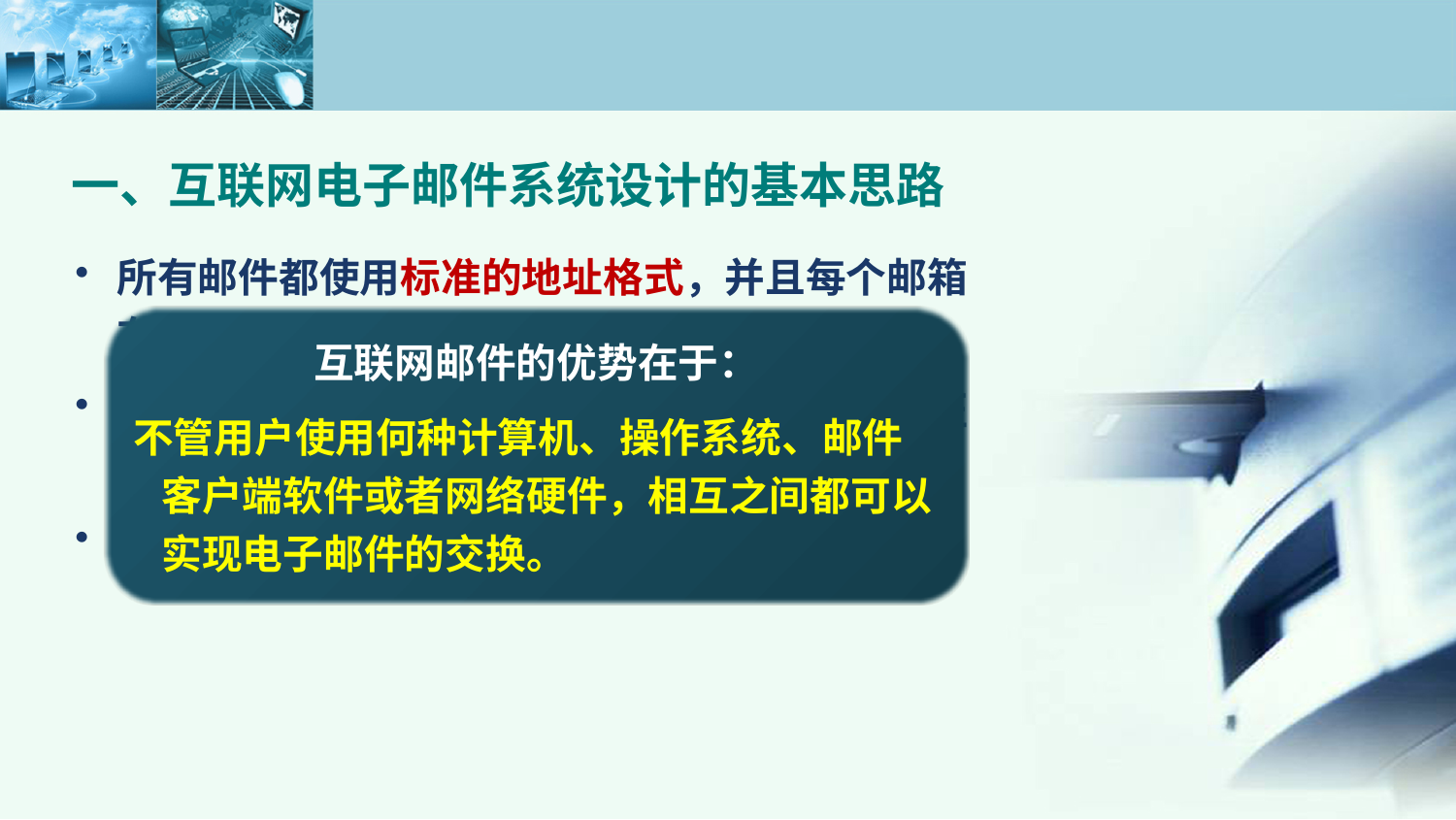

一、互联网电子邮件系统设计的基本思路
所有邮件都使用标准的地址格式，并且每个邮箱在其名字空间里是唯一的。
所有邮件报文都使用统一的报文格式，从而保证不同系统之间邮件可以交换。（注意字符集）
使用统一的报文传递协议向最终用户传递报文。
互联网邮件的优势在于：
不管用户使用何种计算机、操作系统、邮件客户端软件或者网络硬件，相互之间都可以实现电子邮件的交换。